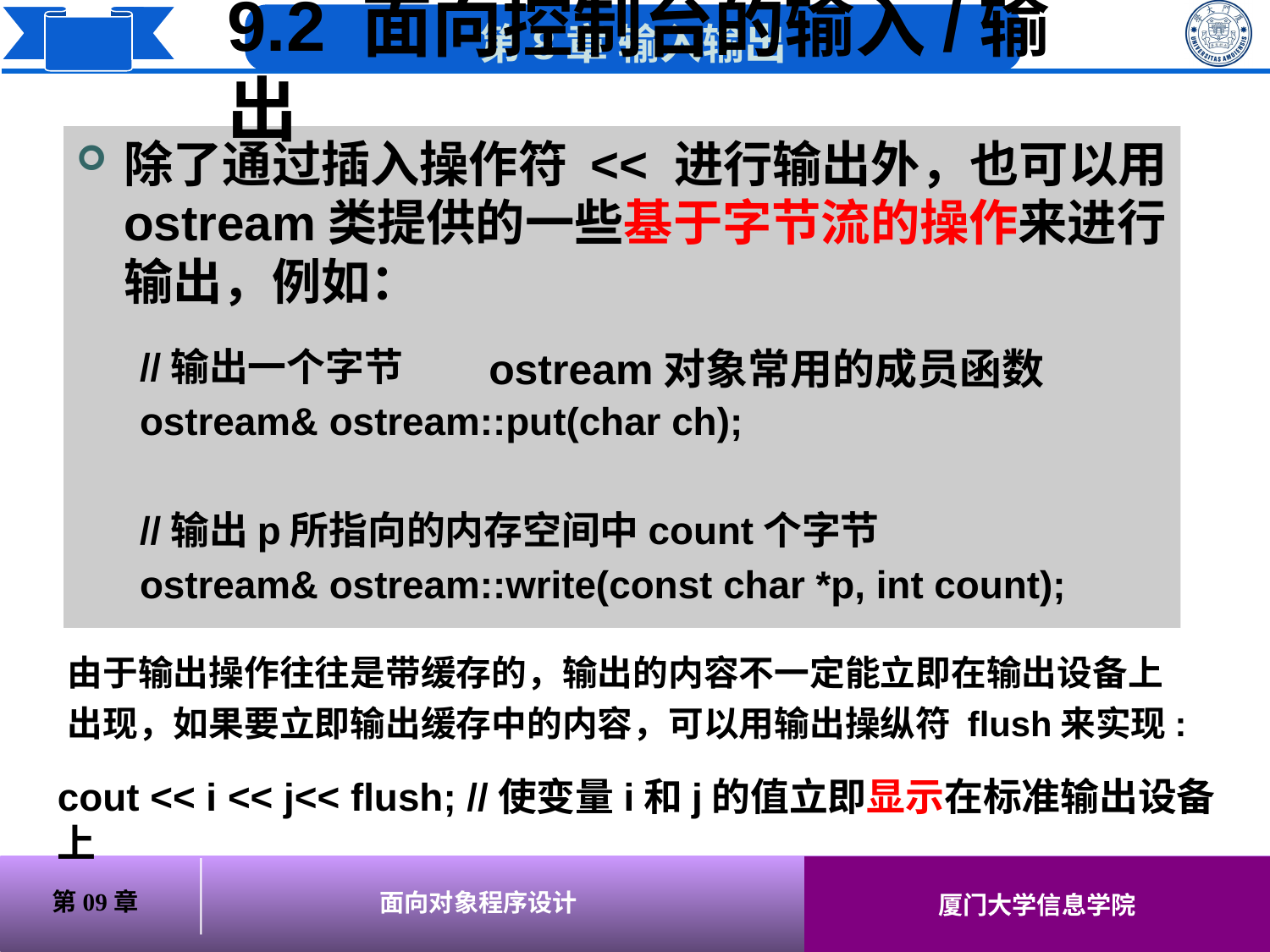

9.2 面向控制台的输入/输出
# 除了通过插入操作符 << 进行输出外，也可以用ostream类提供的一些基于字节流的操作来进行输出，例如：

//输出一个字节
ostream& ostream::put(char ch);

//输出p所指向的内存空间中count个字节
ostream& ostream::write(const char *p, int count);
ostream对象常用的成员函数
由于输出操作往往是带缓存的，输出的内容不一定能立即在输出设备上出现，如果要立即输出缓存中的内容，可以用输出操纵符 flush来实现:
cout << i << j<< flush; //使变量i和j的值立即显示在标准输出设备上
22